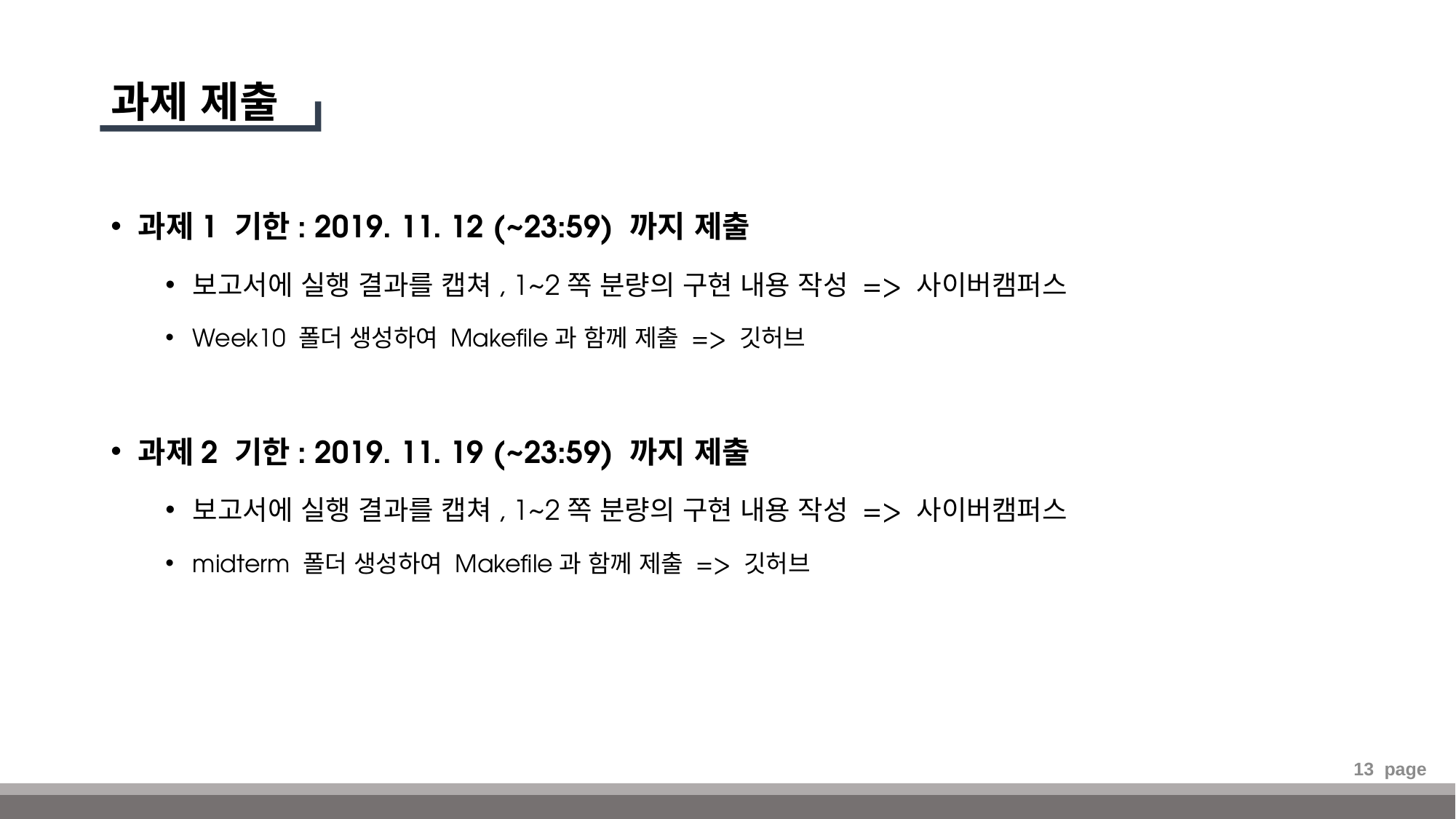

# 과제 제출

과제1 기한: 2019. 11. 12 (~23:59) 까지 제출
보고서에 실행 결과를 캡쳐, 1~2쪽 분량의 구현 내용 작성 => 사이버캠퍼스
Week10 폴더 생성하여 Makefile과 함께 제출 => 깃허브

과제2 기한: 2019. 11. 19 (~23:59) 까지 제출
보고서에 실행 결과를 캡쳐, 1~2쪽 분량의 구현 내용 작성 => 사이버캠퍼스
midterm 폴더 생성하여 Makefile과 함께 제출 => 깃허브

13